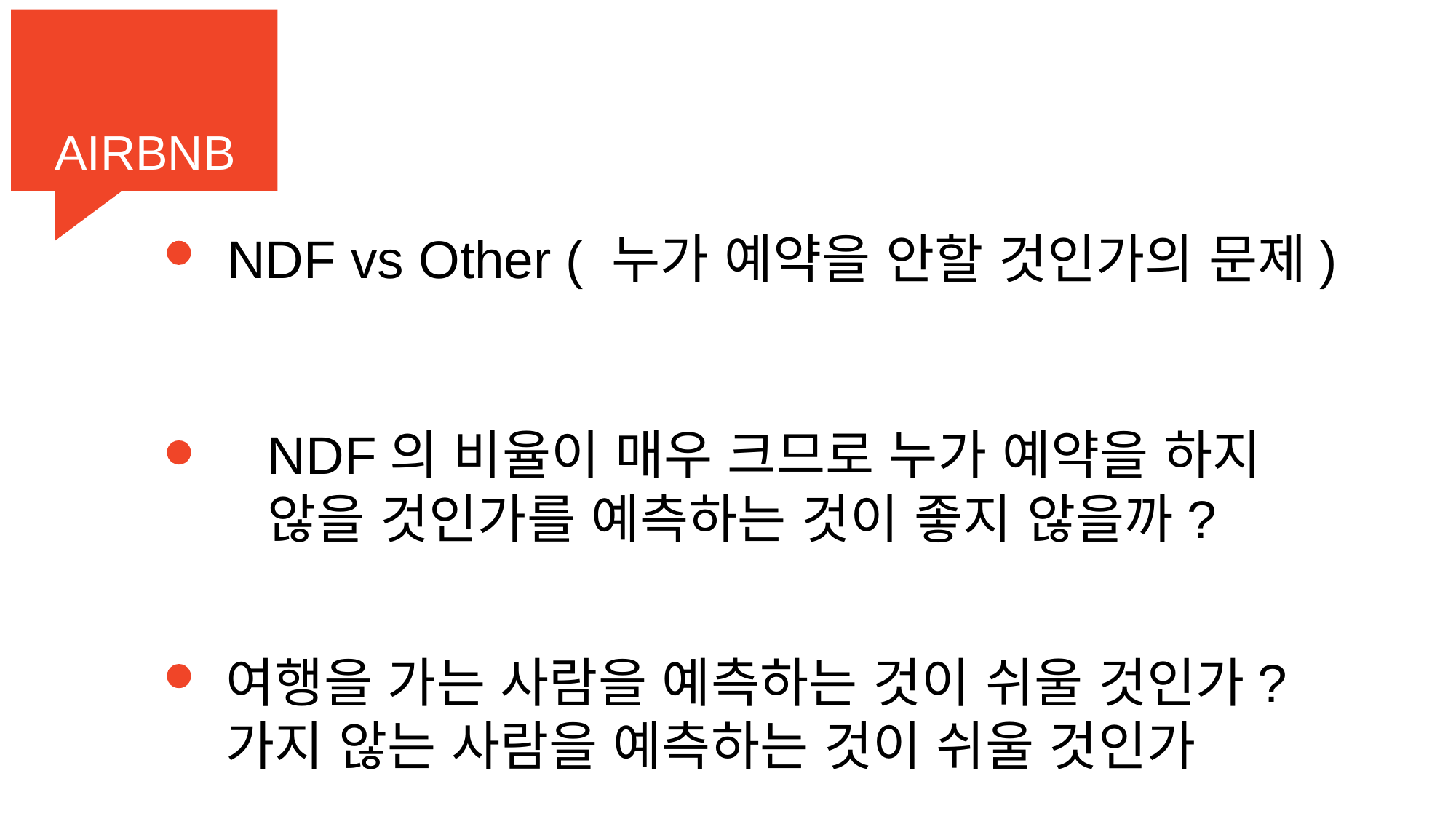

AIRBNB
NDF vs Other ( 누가 예약을 안할 것인가의 문제)

NDF의 비율이 매우 크므로 누가 예약을 하지
않을 것인가를 예측하는 것이 좋지 않을까?

여행을 가는 사람을 예측하는 것이 쉬울 것인가?
가지 않는 사람을 예측하는 것이 쉬울 것인가